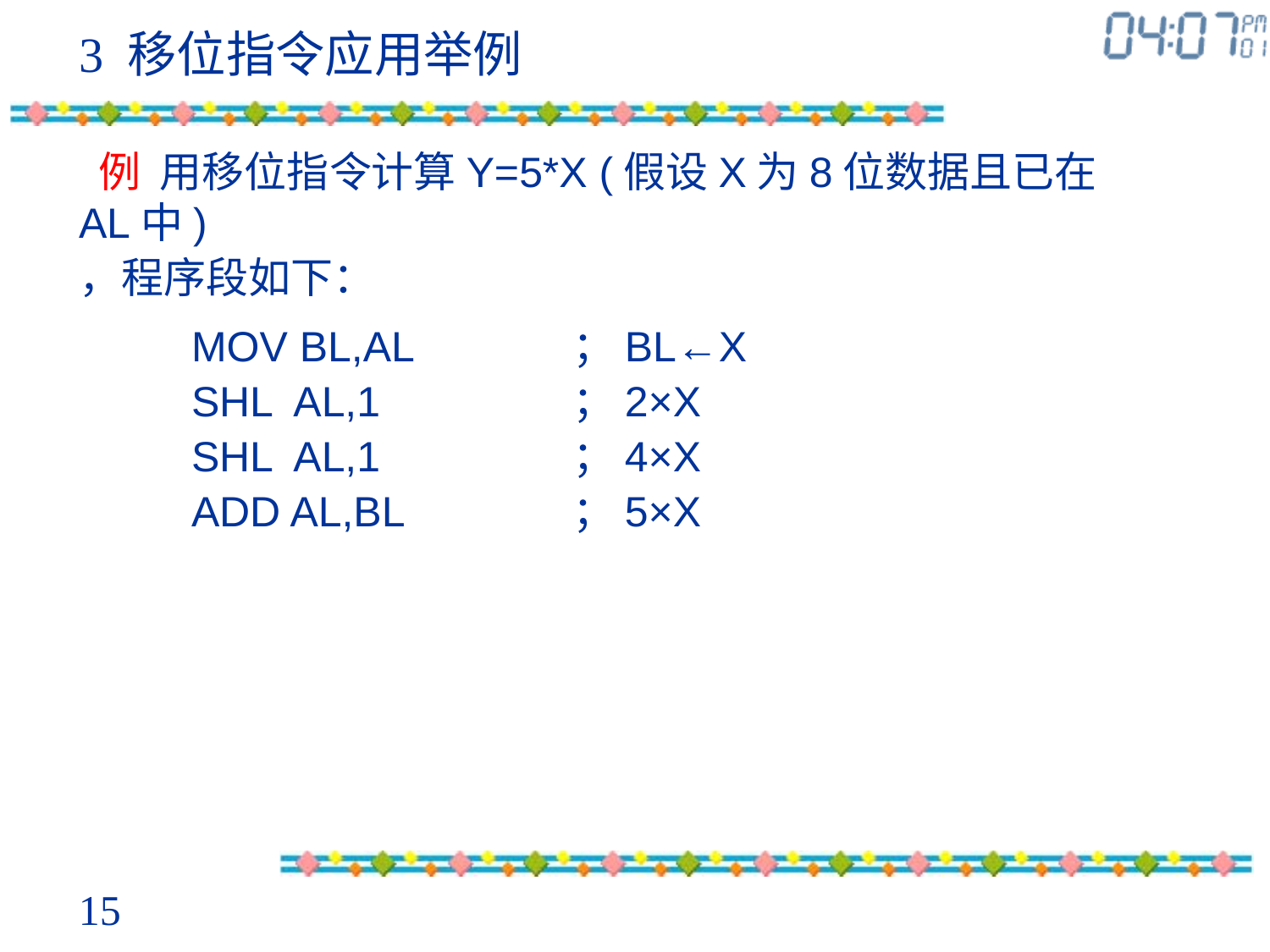

# 3 移位指令应用举例
 例  用移位指令计算Y=5*X (假设X为8位数据且已在AL中)
，程序段如下：

MOV BL,AL		；BL←X
SHL  AL,1		；2×X
SHL  AL,1		；4×X
ADD AL,BL   		；5×X